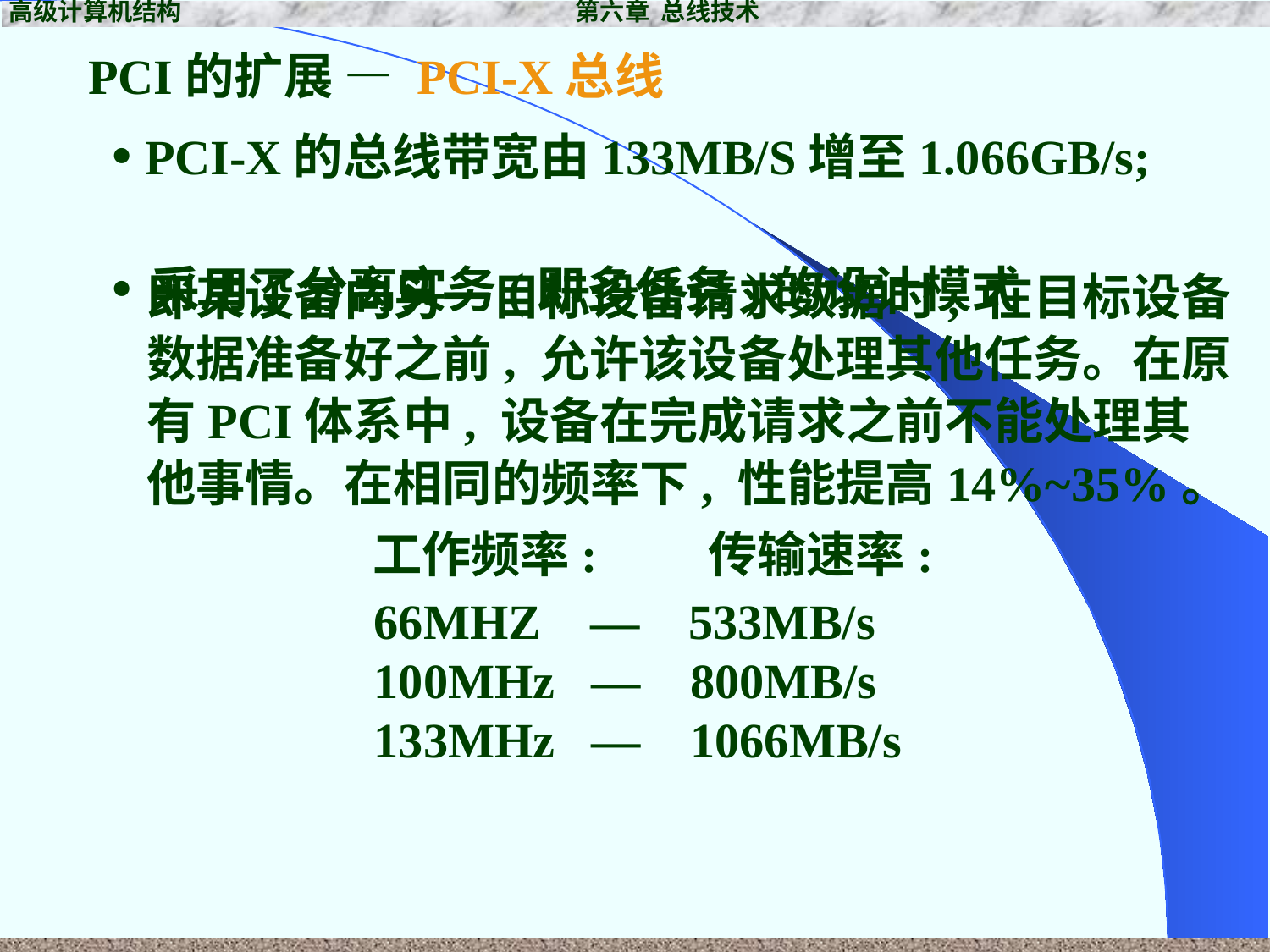

高级计算机结构                                                                     第六章  总线技术
PCI的扩展 — PCI-X总线
• PCI-X的总线带宽由133MB/S增至1.066GB/s;
• 采用了分离实务(即多任务)的设计模式
即某设备向另一目标设备请求数据时, 在目标设备数据准备好之前, 允许该设备处理其他任务。在原有PCI体系中, 设备在完成请求之前不能处理其他事情。在相同的频率下, 性能提高14%~35%。
 工作频率:        传输速率:
  66MHZ    —    533MB/s
  100MHz   —    800MB/s
  133MHz   —    1066MB/s